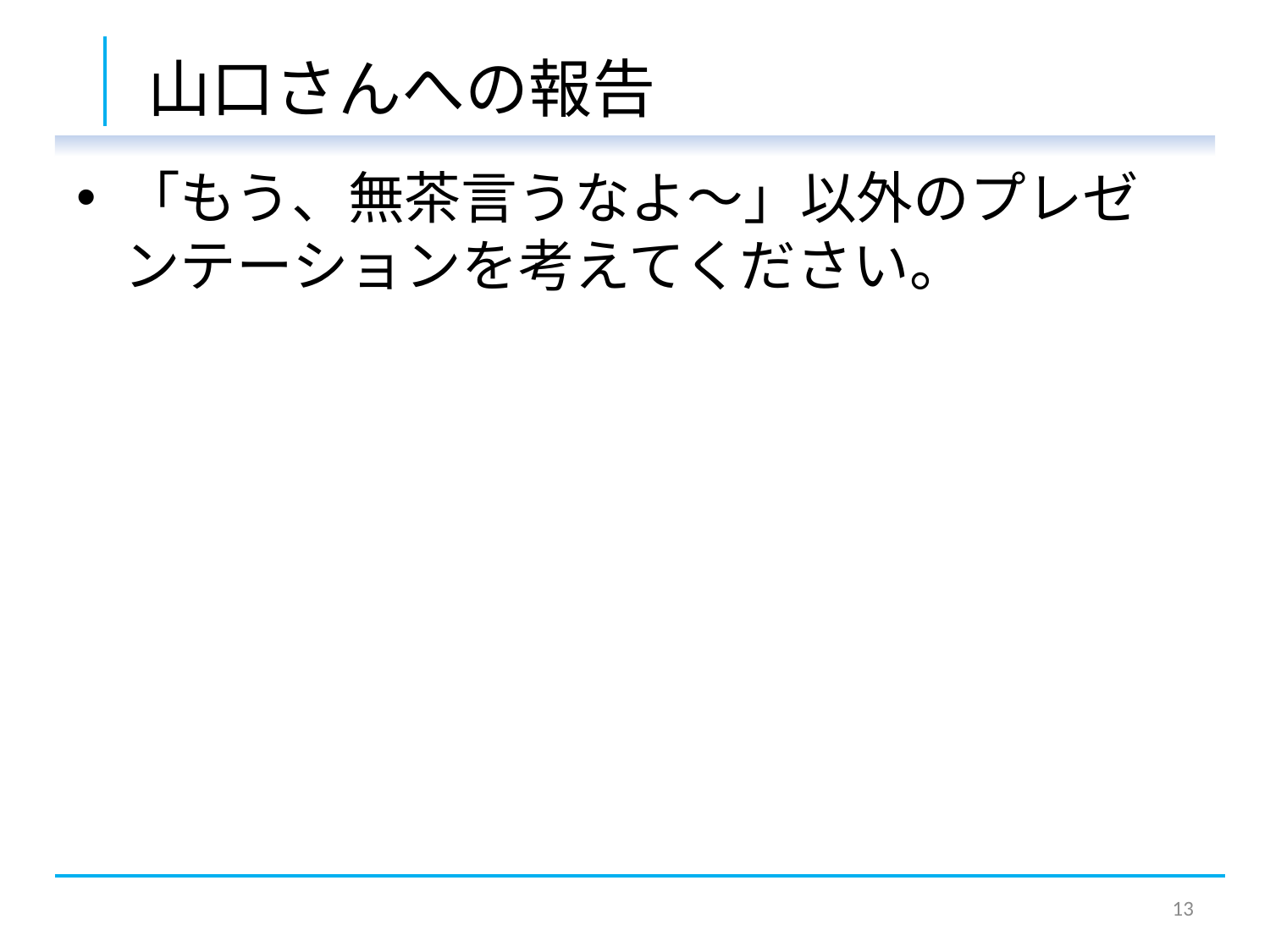

# 山口さんへの報告
「もう、無茶言うなよ～」以外のプレゼンテーションを考えてください。
13